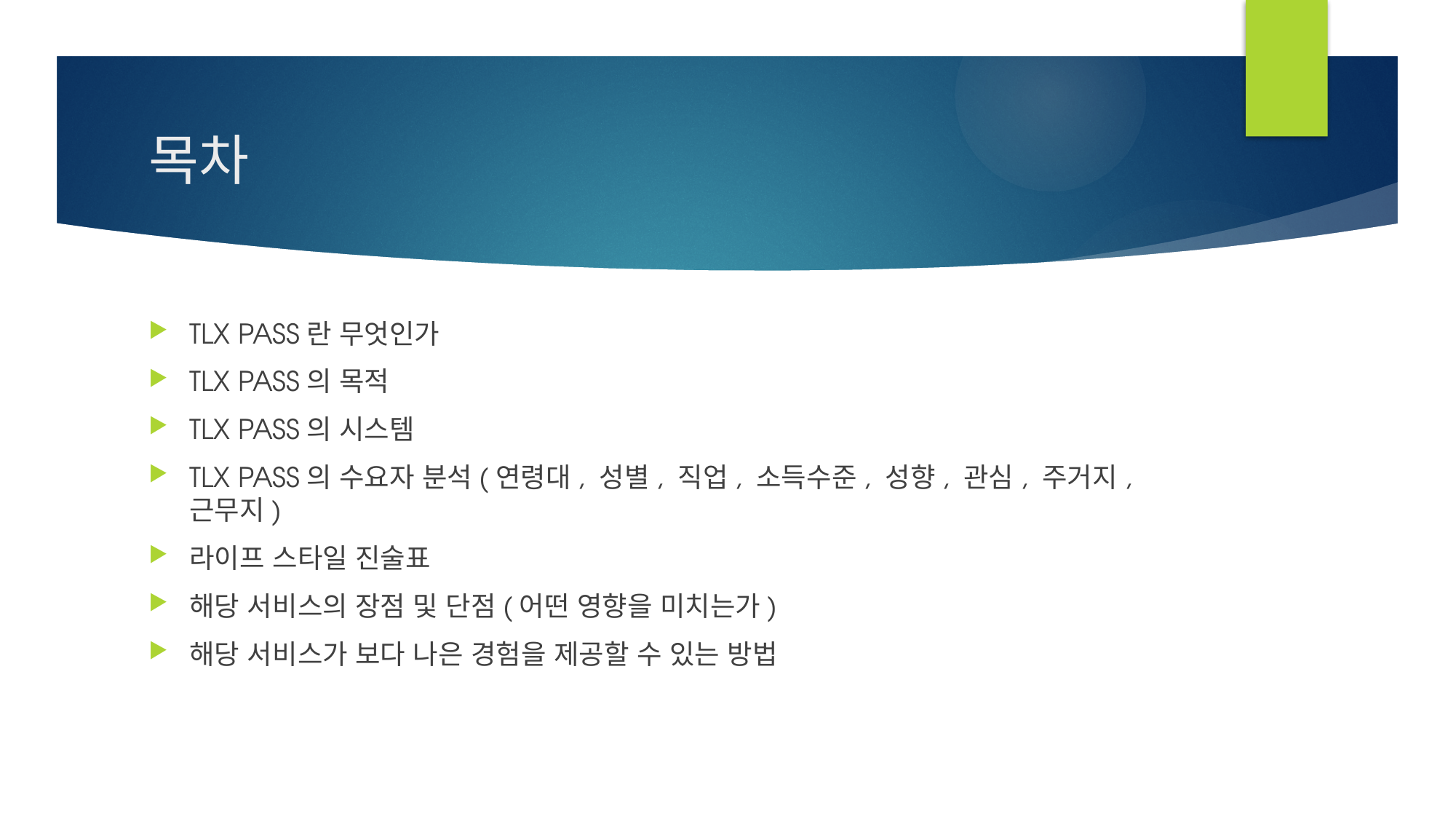

# 목차
TLX PASS란 무엇인가
TLX PASS의 목적
TLX PASS의 시스템
TLX PASS의 수요자 분석(연령대, 성별, 직업, 소득수준, 성향, 관심, 주거지, 근무지)
라이프 스타일 진술표
해당 서비스의 장점 및 단점(어떤 영향을 미치는가)
해당 서비스가 보다 나은 경험을 제공할 수 있는 방법